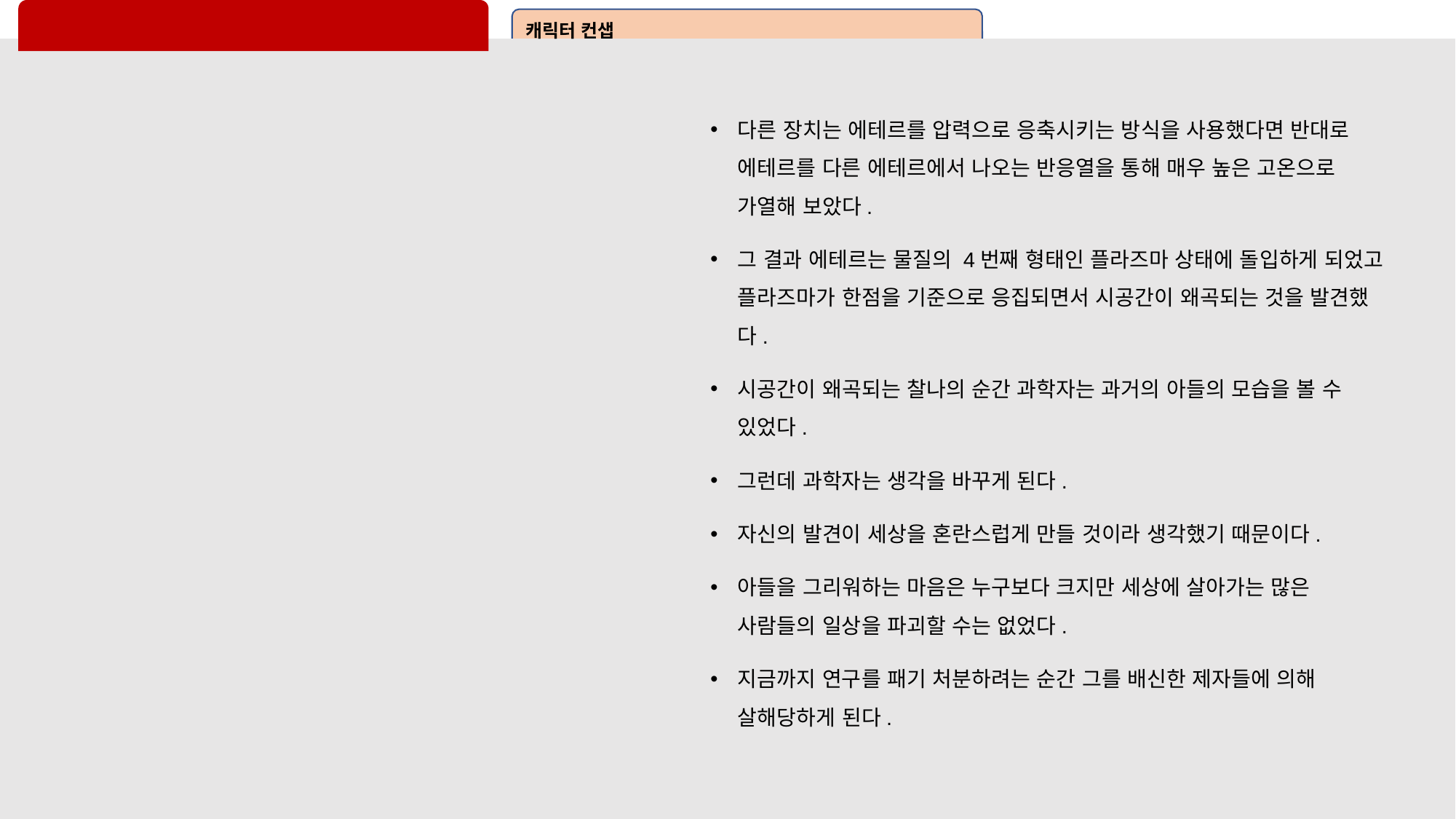

#
캐릭터 컨샙

다른 장치는 에테르를 압력으로 응축시키는 방식을 사용했다면 반대로 에테르를 다른 에테르에서 나오는 반응열을 통해 매우 높은 고온으로 가열해 보았다.
그 결과 에테르는 물질의 4번째 형태인 플라즈마 상태에 돌입하게 되었고 플라즈마가 한점을 기준으로 응집되면서 시공간이 왜곡되는 것을 발견했다.
시공간이 왜곡되는 찰나의 순간 과학자는 과거의 아들의 모습을 볼 수 있었다.
그런데 과학자는 생각을 바꾸게 된다.
자신의 발견이 세상을 혼란스럽게 만들 것이라 생각했기 때문이다.
아들을 그리워하는 마음은 누구보다 크지만 세상에 살아가는 많은 사람들의 일상을 파괴할 수는 없었다.
지금까지 연구를 패기 처분하려는 순간 그를 배신한 제자들에 의해 살해당하게 된다.